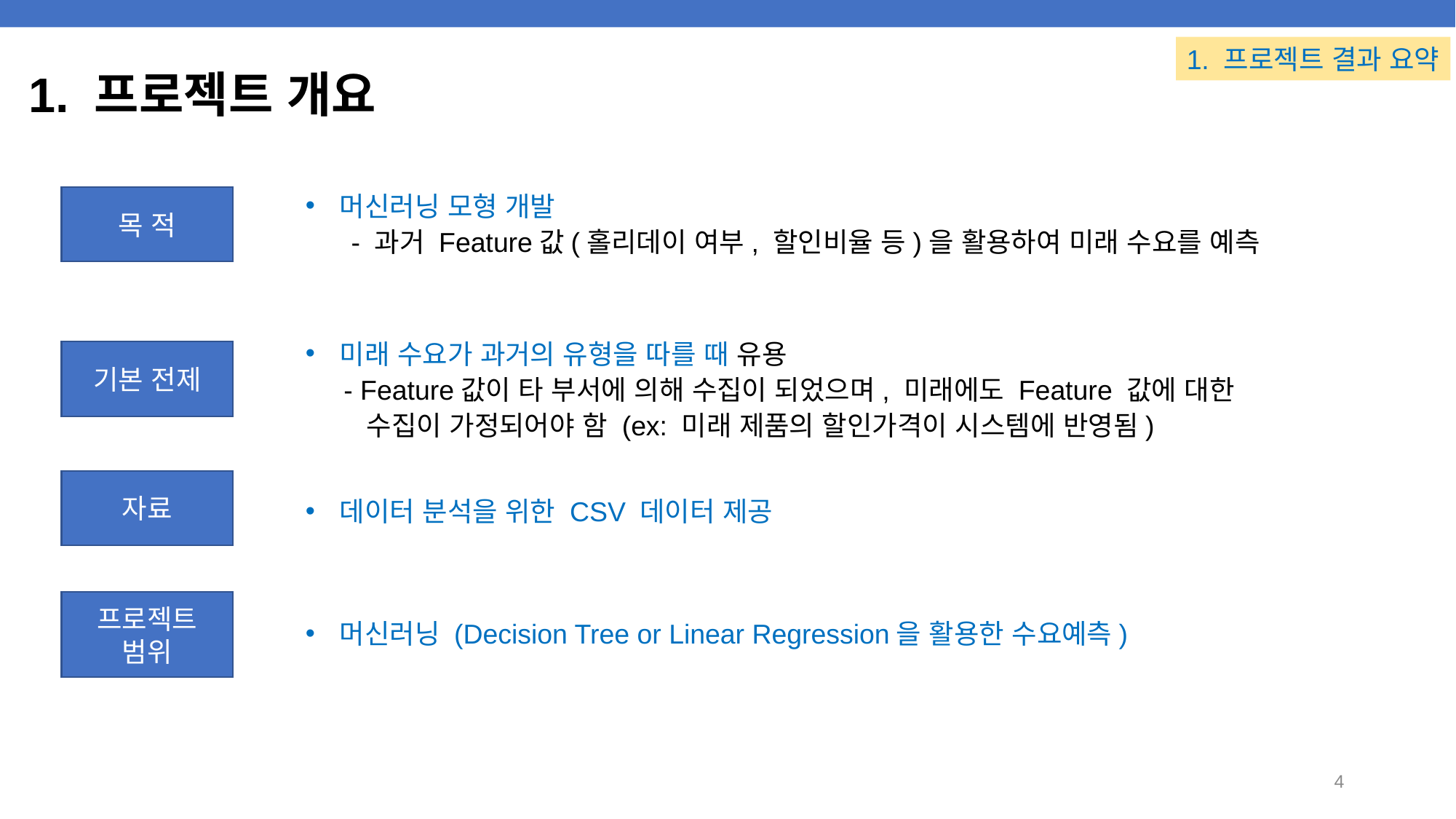

1. 프로젝트 결과 요약
# 1. 프로젝트 개요
머신러닝 모형 개발
      - 과거 Feature값(홀리데이 여부, 할인비율 등)을 활용하여 미래 수요를 예측
목 적
미래 수요가 과거의 유형을 따를 때 유용
     - Feature값이 타 부서에 의해 수집이 되었으며, 미래에도 Feature 값에 대한
        수집이 가정되어야 함 (ex: 미래 제품의 할인가격이 시스템에 반영됨)
기본 전제
자료
데이터 분석을 위한 CSV 데이터 제공
프로젝트
범위
머신러닝 (Decision Tree or Linear Regression을 활용한 수요예측)
4